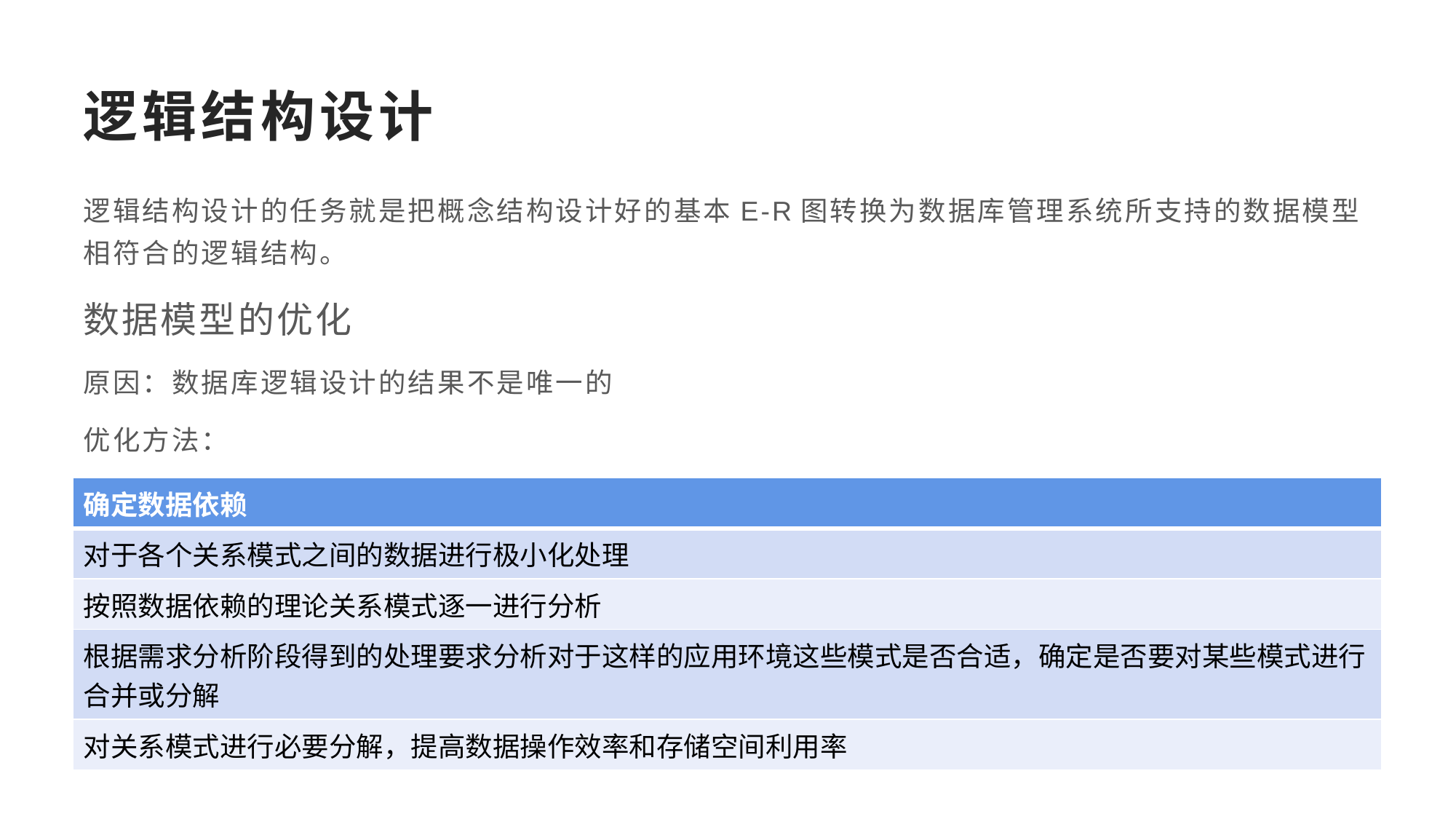

# 逻辑结构设计
逻辑结构设计的任务就是把概念结构设计好的基本E-R图转换为数据库管理系统所支持的数据模型相符合的逻辑结构。
数据模型的优化
原因：数据库逻辑设计的结果不是唯一的
优化方法：

| 确定数据依赖 |
| --- |
| 对于各个关系模式之间的数据进行极小化处理 |
| 按照数据依赖的理论关系模式逐一进行分析 |
| 根据需求分析阶段得到的处理要求分析对于这样的应用环境这些模式是否合适，确定是否要对某些模式进行合并或分解 |
| 对关系模式进行必要分解，提高数据操作效率和存储空间利用率 |